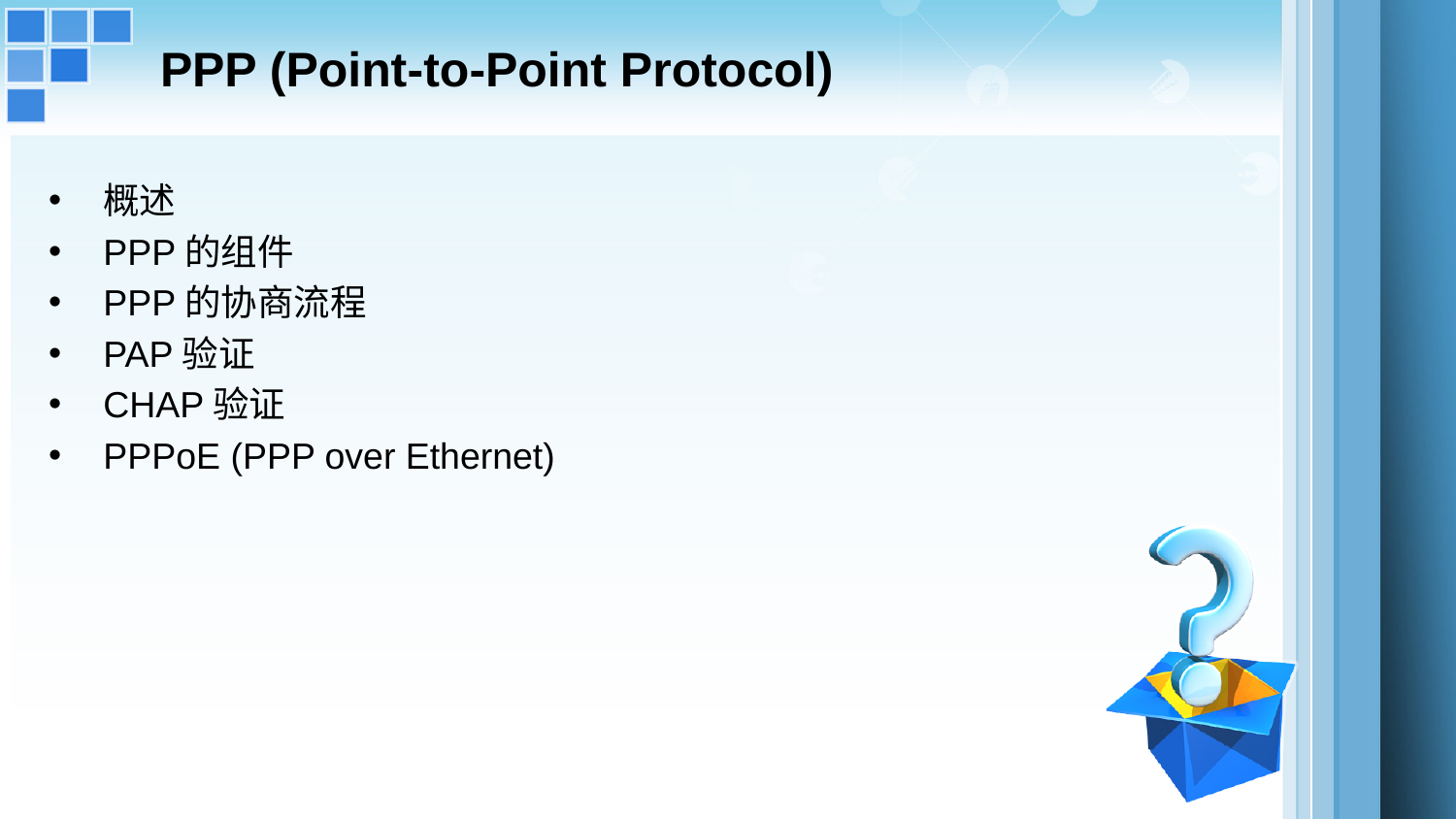

# PPP (Point-to-Point Protocol)
概述
PPP的组件
PPP的协商流程
PAP验证
CHAP验证
PPPoE (PPP over Ethernet)